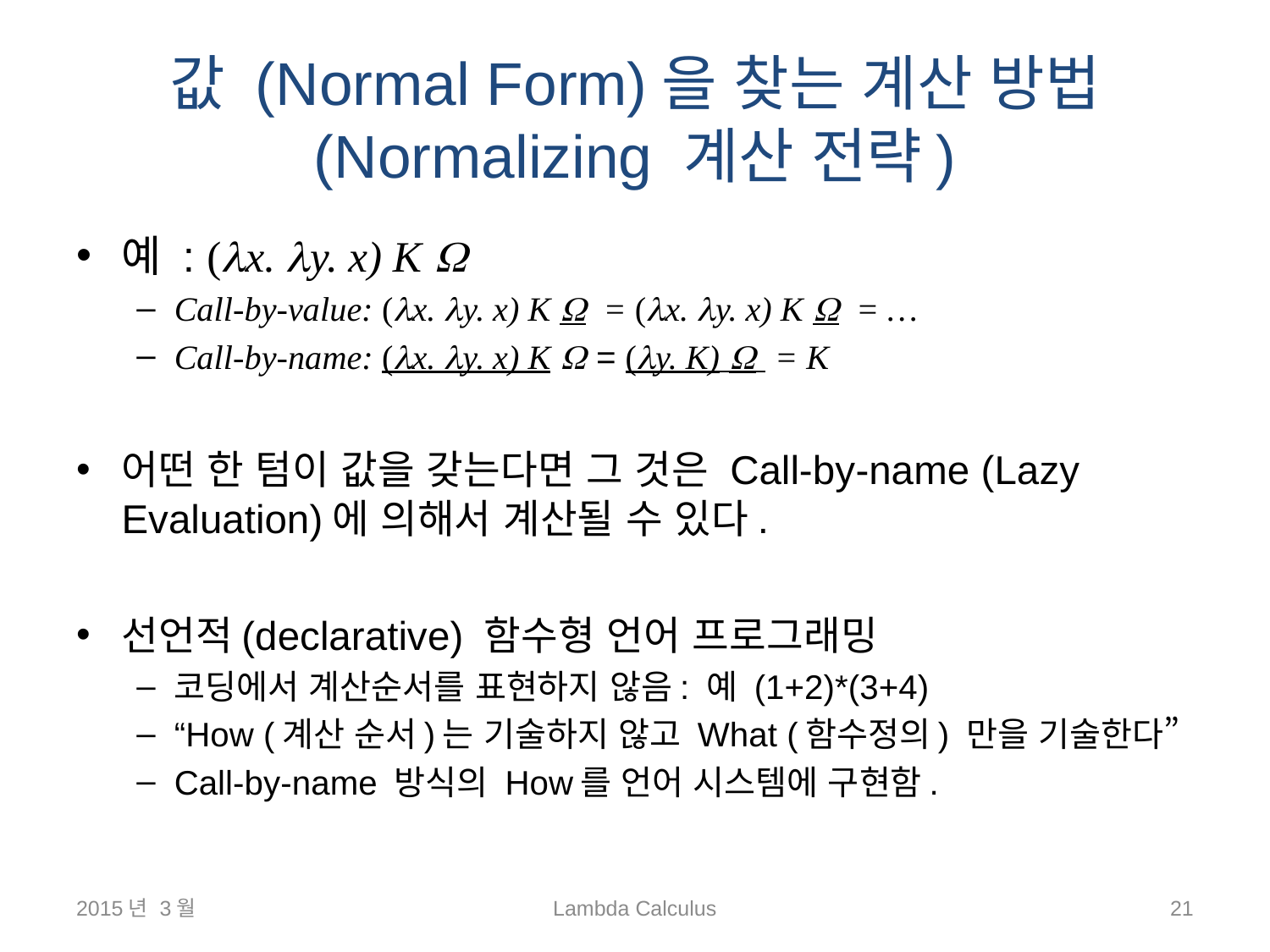

# 값 (Normal Form)을 찾는 계산 방법 (Normalizing 계산 전략)
예 : (λx. λy. x) K Ω
Call-by-value: (λx. λy. x) K Ω  = (λx. λy. x) K Ω  = …
Call-by-name: (λx. λy. x) K Ω = (λy. K) Ω  = K

어떤 한 텀이 값을 갖는다면 그 것은 Call-by-name (Lazy Evaluation)에 의해서 계산될 수 있다.

선언적(declarative) 함수형 언어 프로그래밍
코딩에서 계산순서를 표현하지 않음: 예 (1+2)*(3+4)
“How (계산 순서)는 기술하지 않고 What (함수정의) 만을 기술한다”
Call-by-name 방식의 How를 언어 시스템에 구현함.
2015년 3월
Lambda Calculus
21